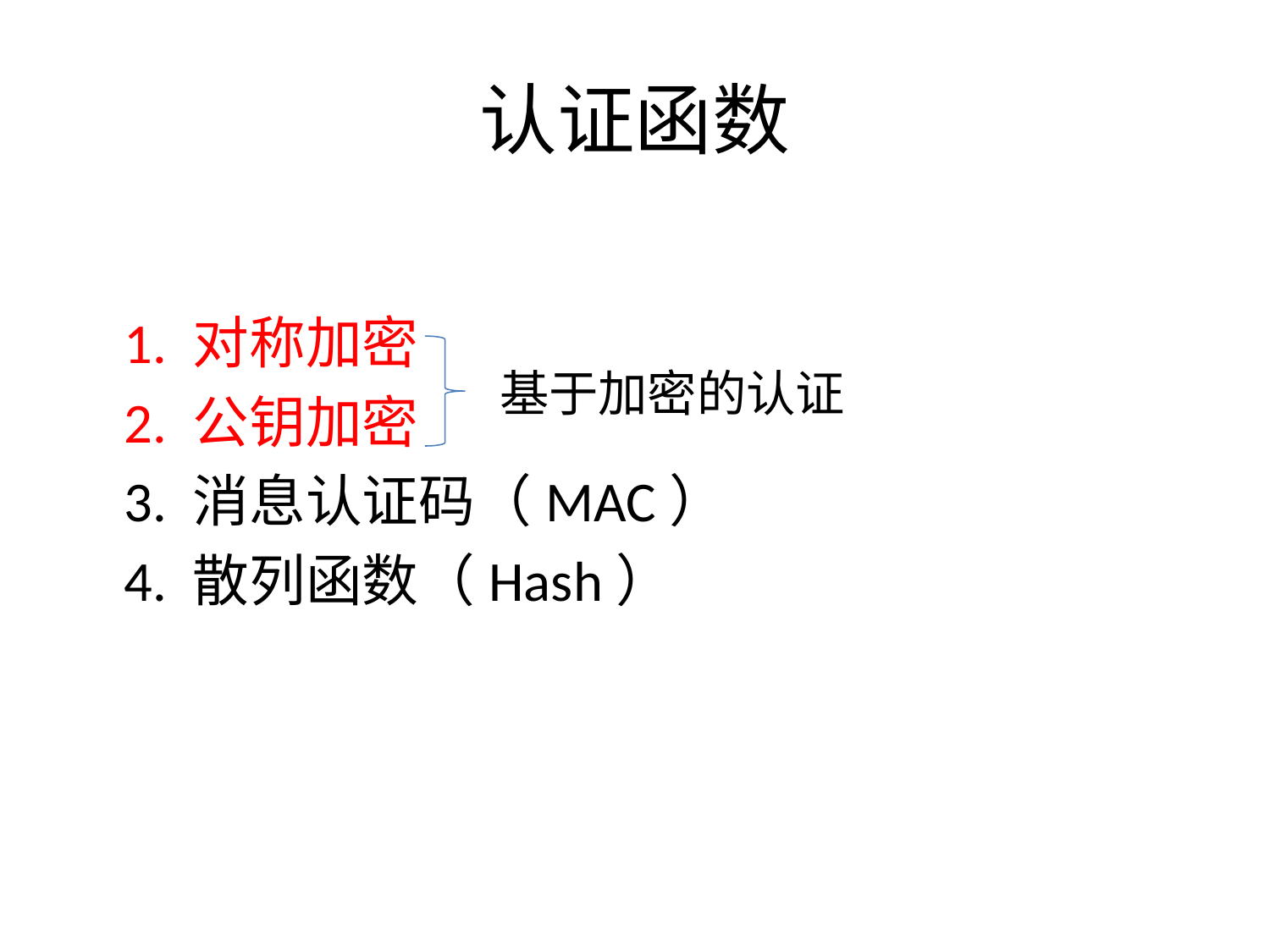

# 认证函数

	1. 对称加密
	2. 公钥加密
	3. 消息认证码（MAC）
	4. 散列函数（Hash）

基于加密的认证